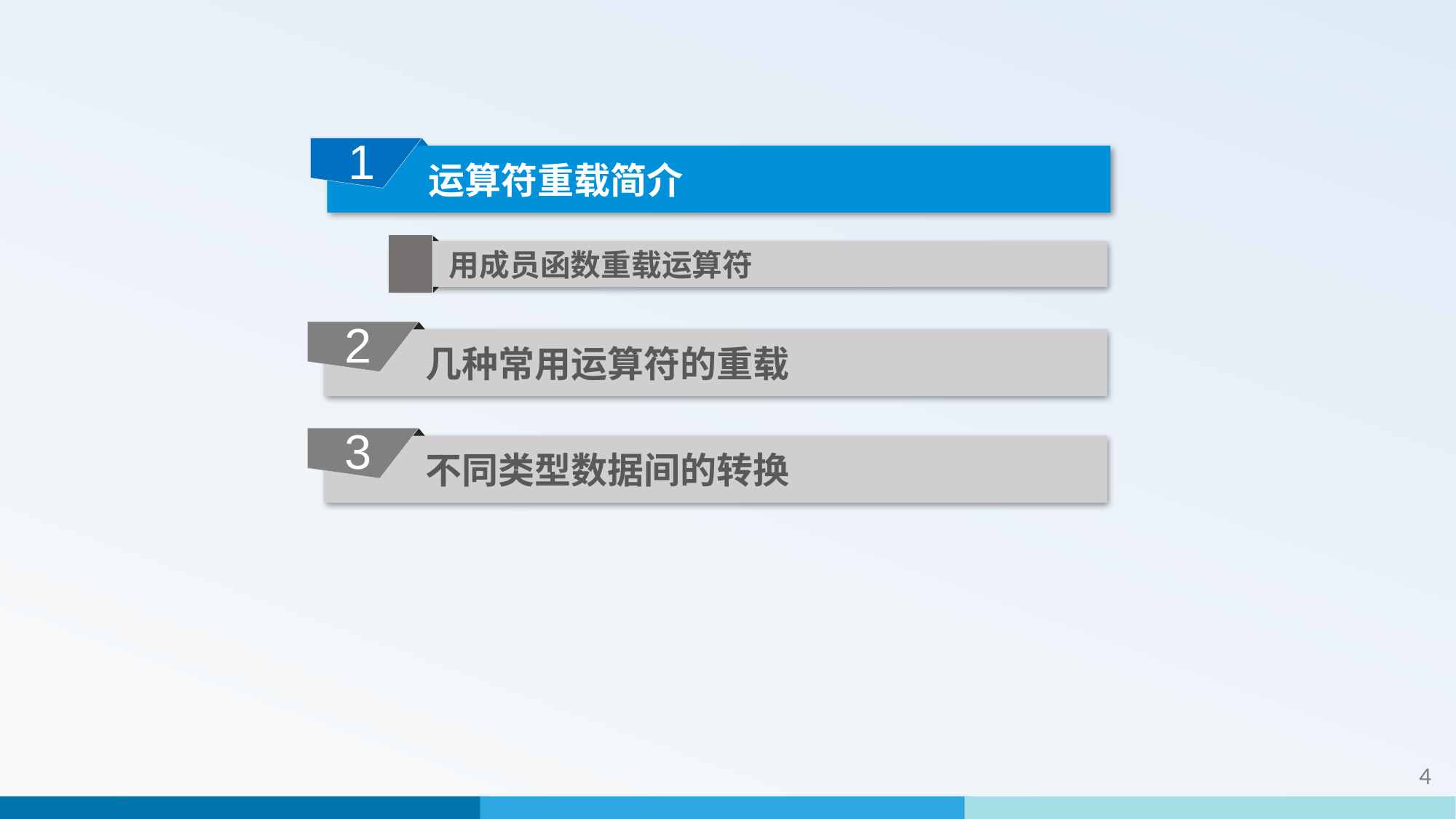

1

          运算符重载简介

      用成员函数重载运算符

2

          几种常用运算符的重载
3

          不同类型数据间的转换